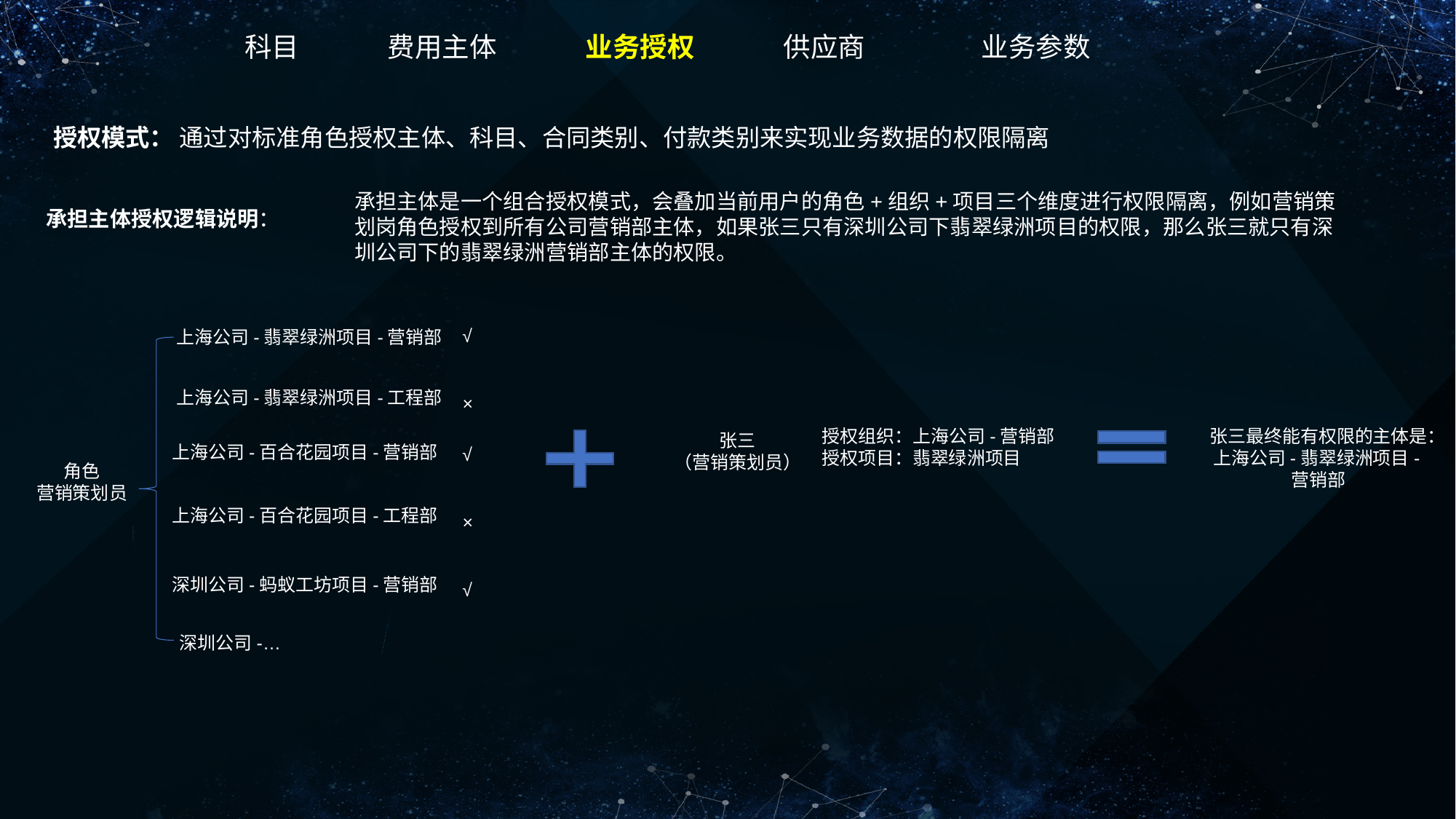

科目
费用主体
业务授权
供应商
业务参数
授权模式： 通过对标准角色授权主体、科目、合同类别、付款类别来实现业务数据的权限隔离
承担主体是一个组合授权模式，会叠加当前用户的角色+组织+项目三个维度进行权限隔离，例如营销策划岗角色授权到所有公司营销部主体，如果张三只有深圳公司下翡翠绿洲项目的权限，那么张三就只有深圳公司下的翡翠绿洲营销部主体的权限。
承担主体授权逻辑说明：
√
上海公司-翡翠绿洲项目-营销部

上海公司-翡翠绿洲项目-工程部
×

授权组织：上海公司-营销部
授权项目：翡翠绿洲项目
张三最终能有权限的主体是：上海公司-翡翠绿洲项目-营销部

张三
（营销策划员）
上海公司-百合花园项目-营销部
√
角色
营销策划员
上海公司-百合花园项目-工程部
×
深圳公司-蚂蚁工坊项目-营销部
√
深圳公司-…